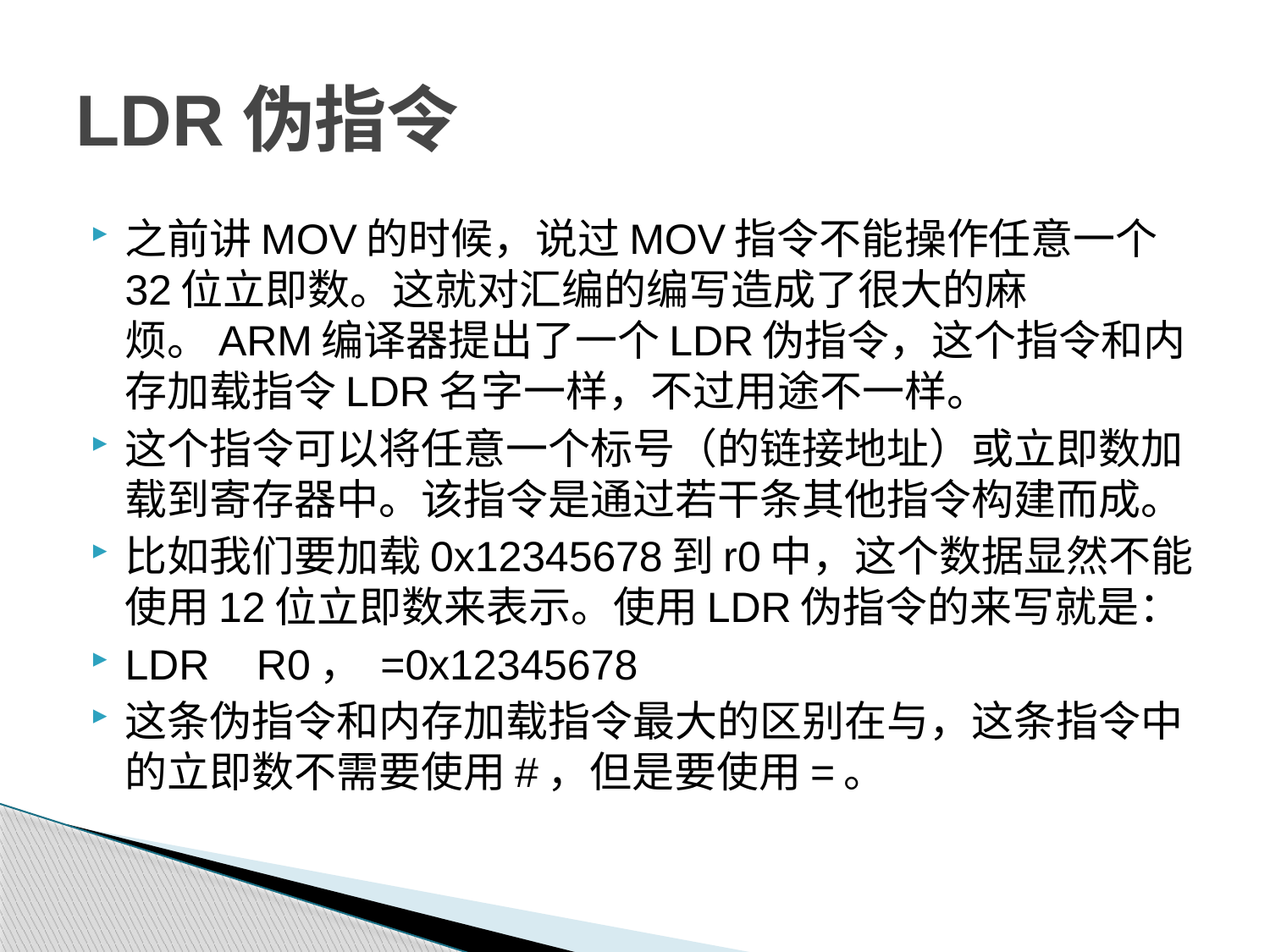

# LDR伪指令
之前讲MOV的时候，说过MOV指令不能操作任意一个32位立即数。这就对汇编的编写造成了很大的麻烦。ARM编译器提出了一个LDR伪指令，这个指令和内存加载指令LDR名字一样，不过用途不一样。
这个指令可以将任意一个标号（的链接地址）或立即数加载到寄存器中。该指令是通过若干条其他指令构建而成。
比如我们要加载0x12345678到r0中，这个数据显然不能使用12位立即数来表示。使用LDR伪指令的来写就是：
LDR    R0， =0x12345678
这条伪指令和内存加载指令最大的区别在与，这条指令中的立即数不需要使用#，但是要使用=。